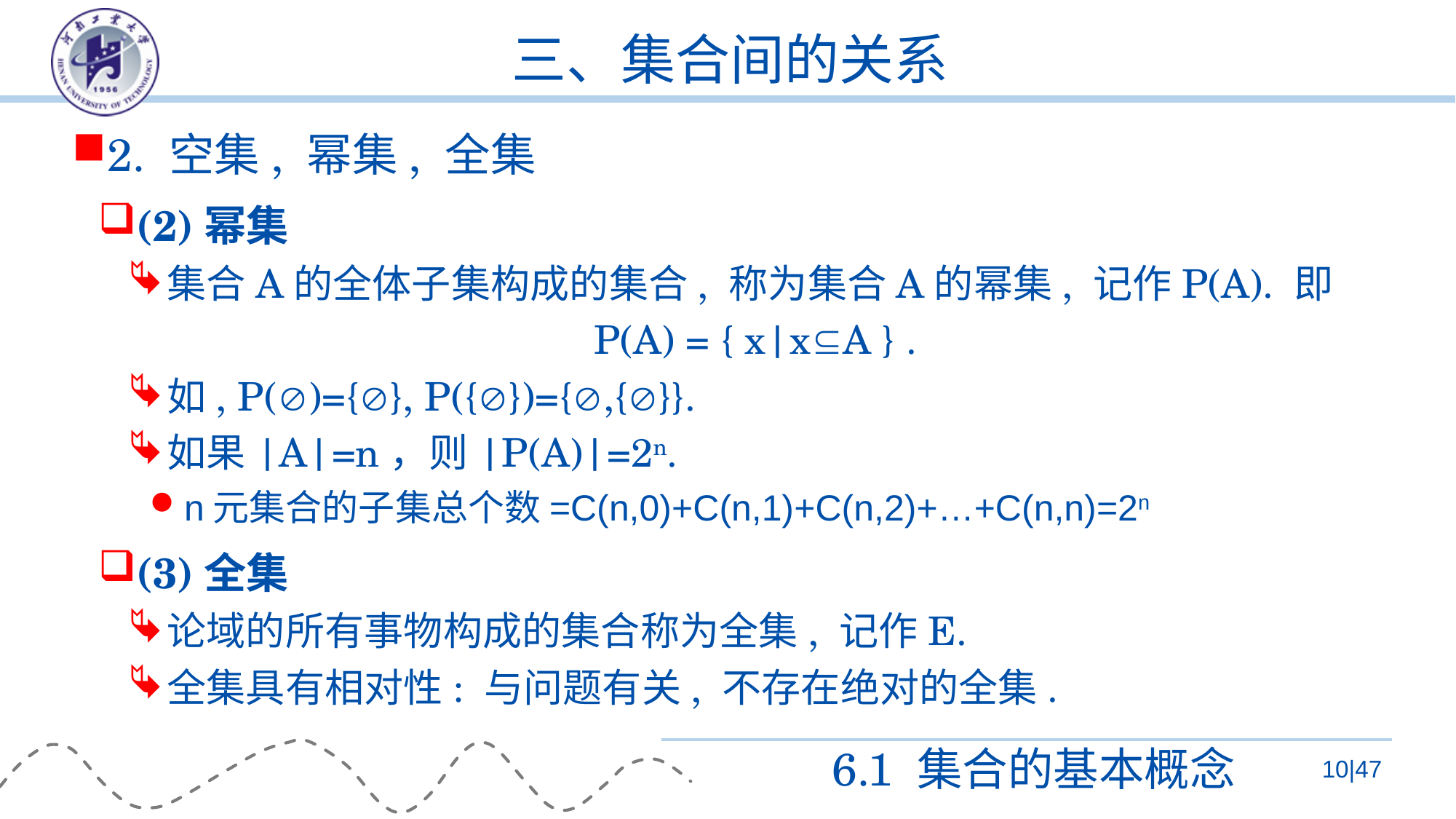

# 三、集合间的关系
2. 空集, 幂集, 全集
(2)幂集
集合A的全体子集构成的集合, 称为集合A的幂集, 记作P(A). 即
P(A) = { x|x⊆A } .
如, P(∅)={∅}, P({∅})={∅,{∅}}.
如果|A|=n，则|P(A)|=2n.
n元集合的子集总个数=C(n,0)+C(n,1)+C(n,2)+…+C(n,n)=2n
(3)全集
论域的所有事物构成的集合称为全集, 记作E.
全集具有相对性: 与问题有关, 不存在绝对的全集.
6.1 集合的基本概念
10|47